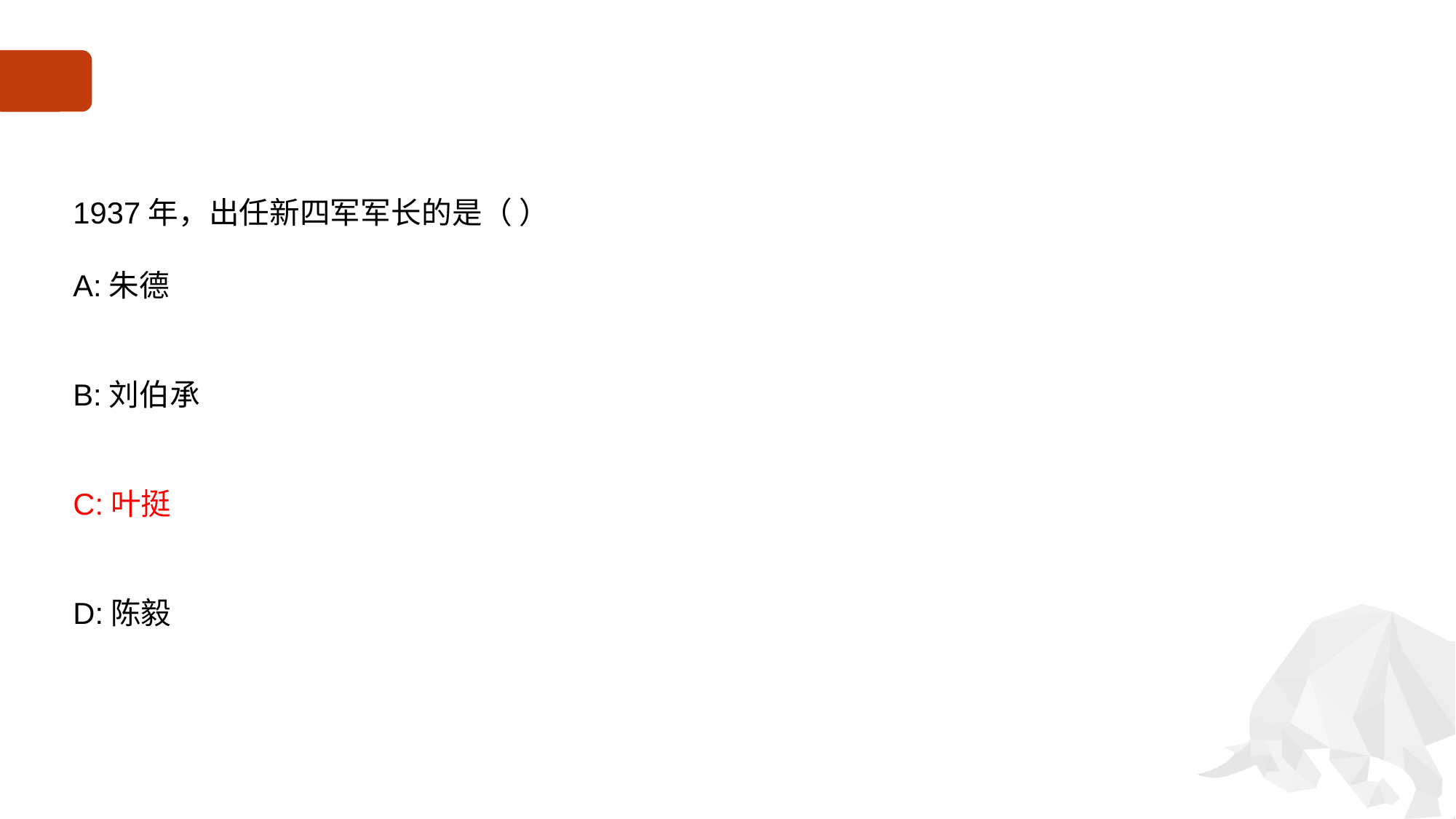

#
1937年，出任新四军军长的是（ ）

A:朱德

B:刘伯承

C:叶挺

D:陈毅